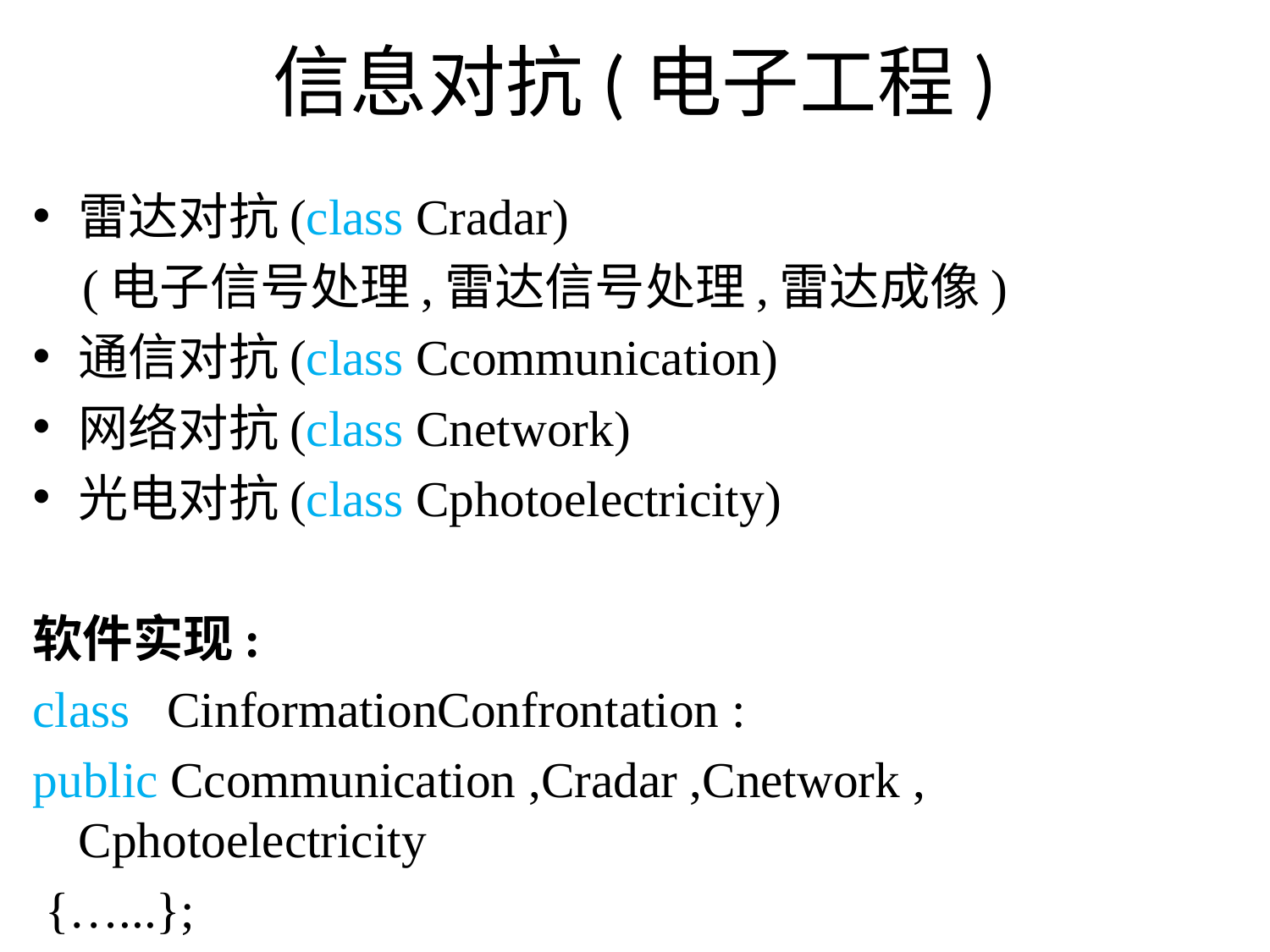

# 信息对抗(电子工程)
雷达对抗(class Cradar)
    (电子信号处理,雷达信号处理,雷达成像)
通信对抗(class Ccommunication)
网络对抗(class Cnetwork)
光电对抗(class Cphotoelectricity)

软件实现:
class   CinformationConfrontation :
public Ccommunication ,Cradar ,Cnetwork , Cphotoelectricity
 {…...};